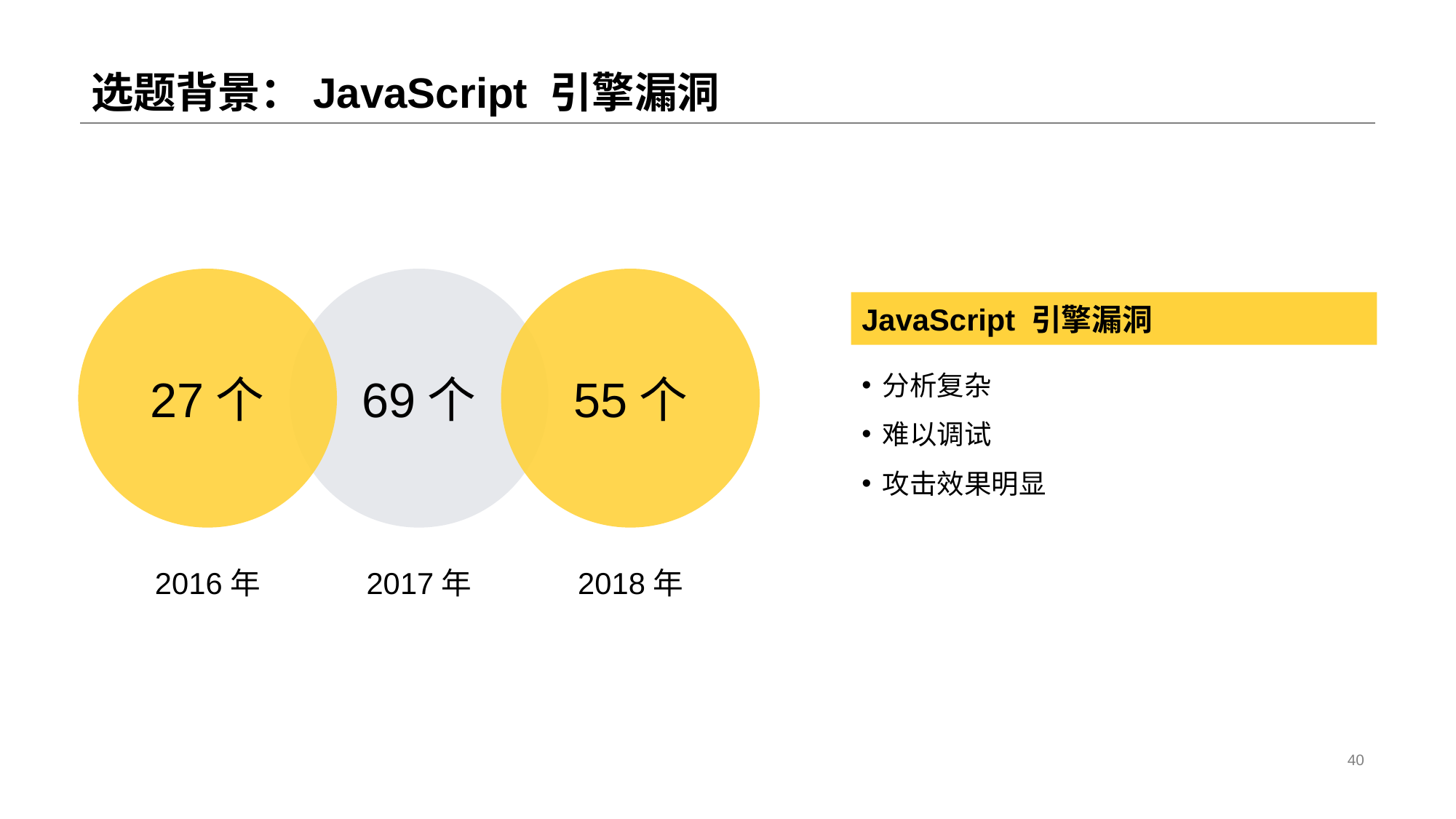

# 选题背景：JavaScript 引擎漏洞
27个
69个
55个
JavaScript 引擎漏洞
分析复杂
难以调试
攻击效果明显

2016年
2017年
2018年
40